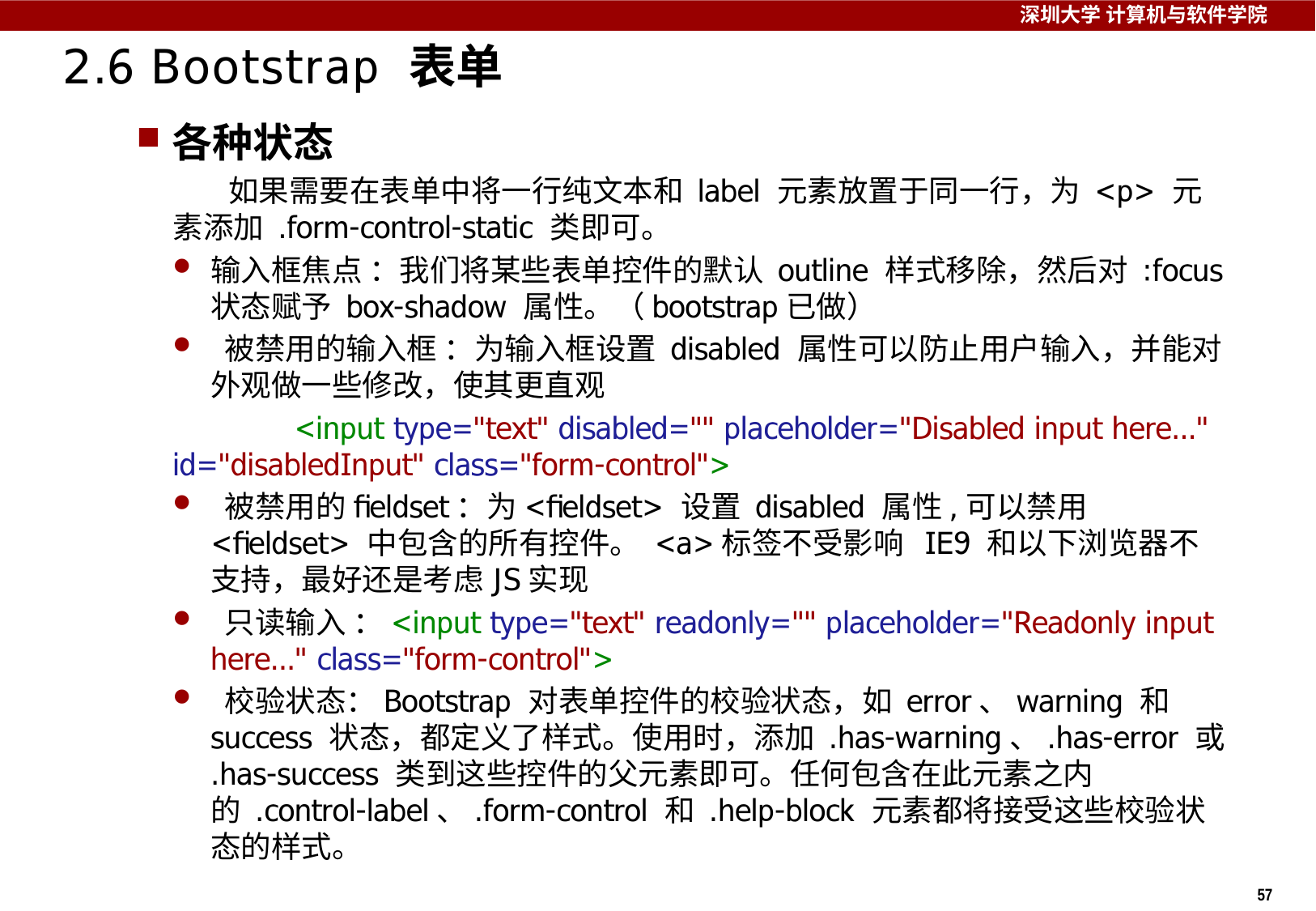

# 2.6 Bootstrap 表单
各种状态
       如果需要在表单中将一行纯文本和 label 元素放置于同一行，为 <p> 元素添加 .form-control-static 类即可。
输入框焦点 ：我们将某些表单控件的默认 outline 样式移除，然后对 :focus 状态赋予 box-shadow 属性。（bootstrap已做）
 被禁用的输入框 ：为输入框设置 disabled 属性可以防止用户输入，并能对外观做一些修改，使其更直观
	<input type="text" disabled="" placeholder="Disabled input here…" id="disabledInput" class="form-control">
 被禁用的fieldset：为<fieldset> 设置 disabled 属性,可以禁用 <fieldset> 中包含的所有控件。 <a>标签不受影响  IE9 和以下浏览器不支持，最好还是考虑JS实现
 只读输入 ：<input type="text" readonly="" placeholder="Readonly input here…" class="form-control">
 校验状态：Bootstrap 对表单控件的校验状态，如 error、warning 和 success 状态，都定义了样式。使用时，添加 .has-warning、.has-error 或 .has-success 类到这些控件的父元素即可。任何包含在此元素之内的 .control-label、.form-control 和 .help-block 元素都将接受这些校验状态的样式。